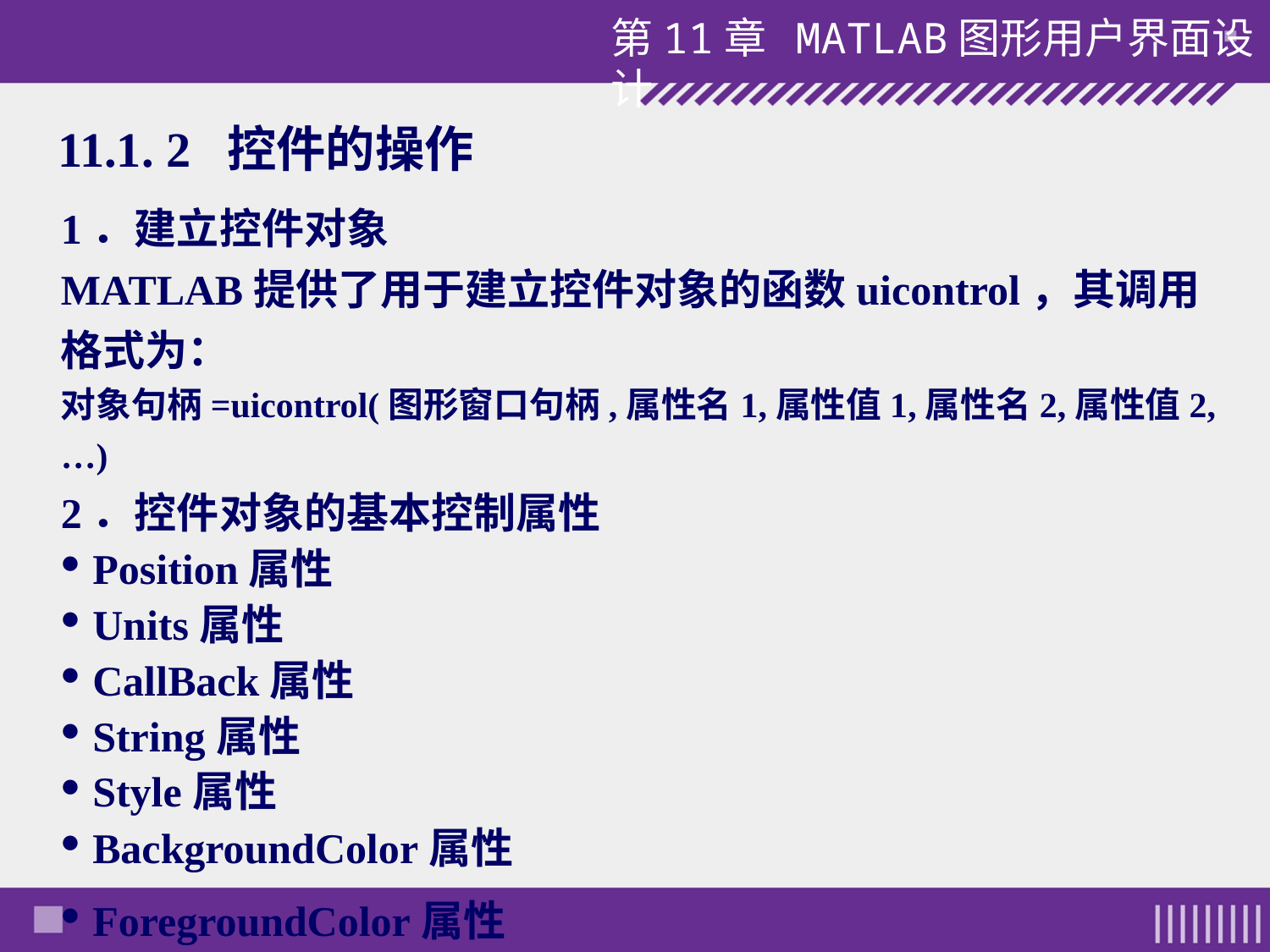

11.1. 2  控件的操作
1．建立控件对象
MATLAB提供了用于建立控件对象的函数uicontrol，其调用格式为：
对象句柄=uicontrol(图形窗口句柄,属性名1,属性值1,属性名2,属性值2,…)
2．控件对象的基本控制属性
Position属性
Units属性
CallBack属性
String属性
Style属性
BackgroundColor属性
ForegroundColor属性